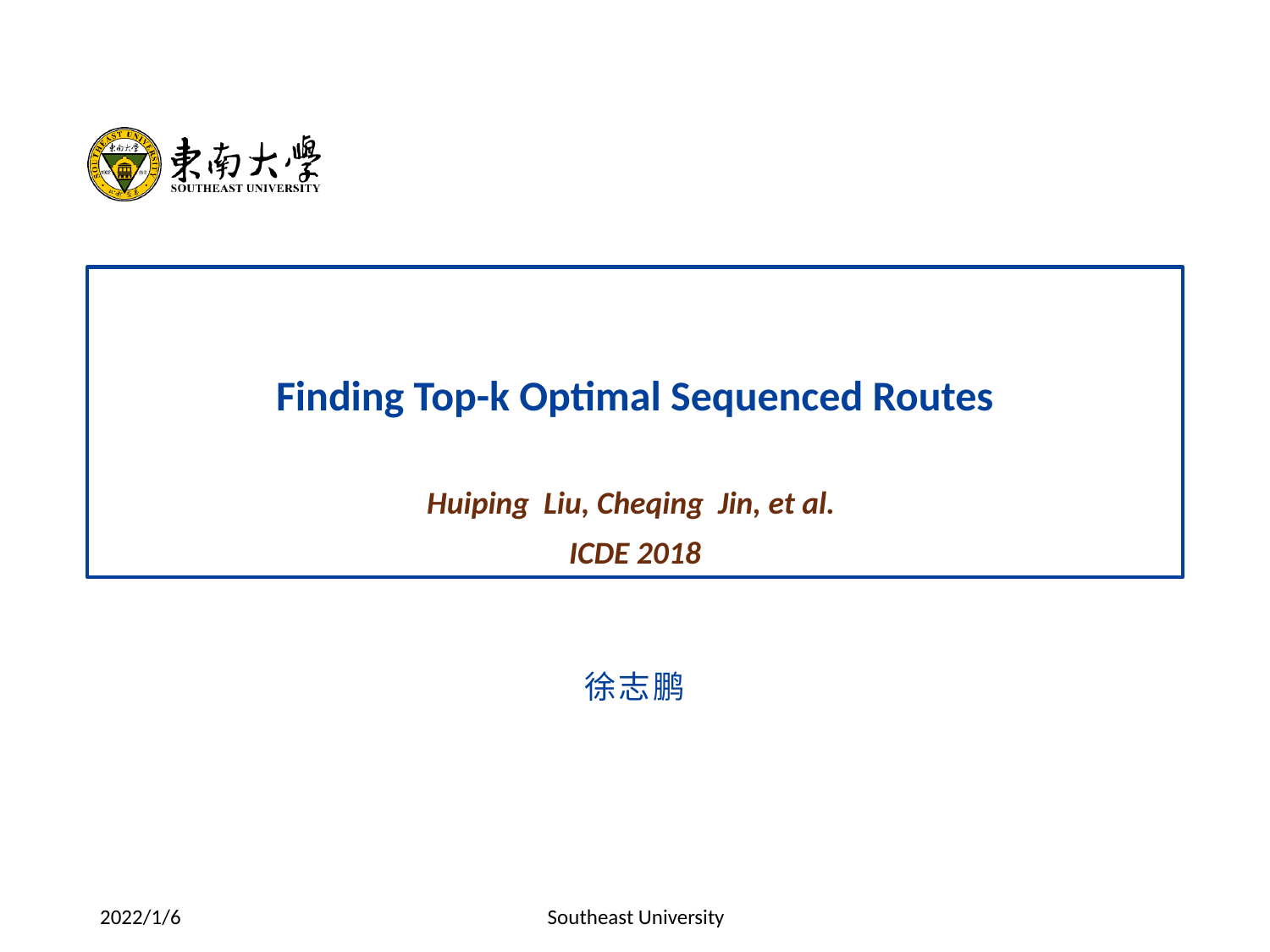

Finding Top-k Optimal Sequenced Routes
Huiping  Liu, Cheqing  Jin, et al.
ICDE 2018
徐志鹏